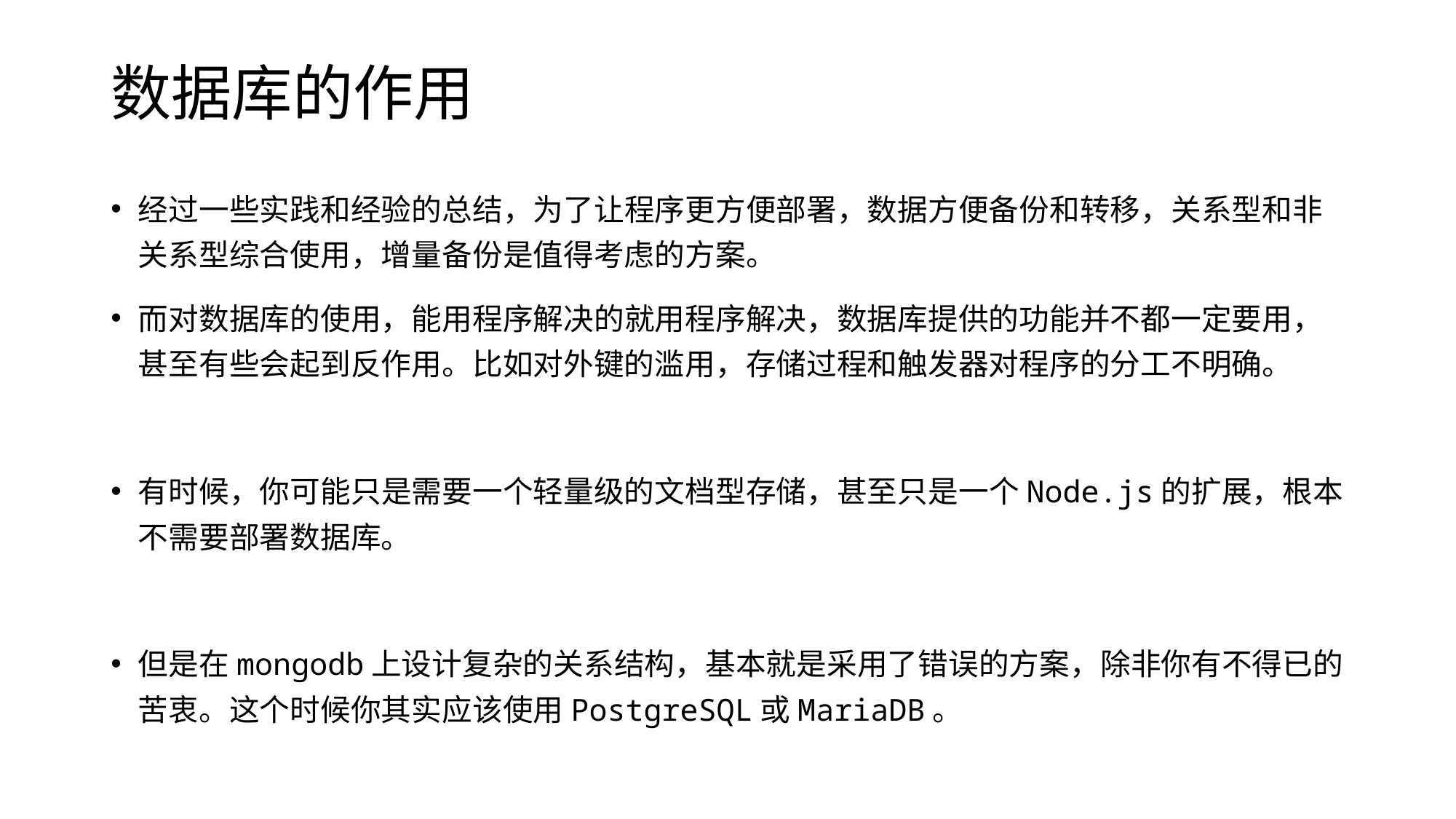

# 数据库的作用
经过一些实践和经验的总结，为了让程序更方便部署，数据方便备份和转移，关系型和非关系型综合使用，增量备份是值得考虑的方案。
而对数据库的使用，能用程序解决的就用程序解决，数据库提供的功能并不都一定要用，甚至有些会起到反作用。比如对外键的滥用，存储过程和触发器对程序的分工不明确。

有时候，你可能只是需要一个轻量级的文档型存储，甚至只是一个Node.js的扩展，根本不需要部署数据库。

但是在mongodb上设计复杂的关系结构，基本就是采用了错误的方案，除非你有不得已的苦衷。这个时候你其实应该使用PostgreSQL或MariaDB。